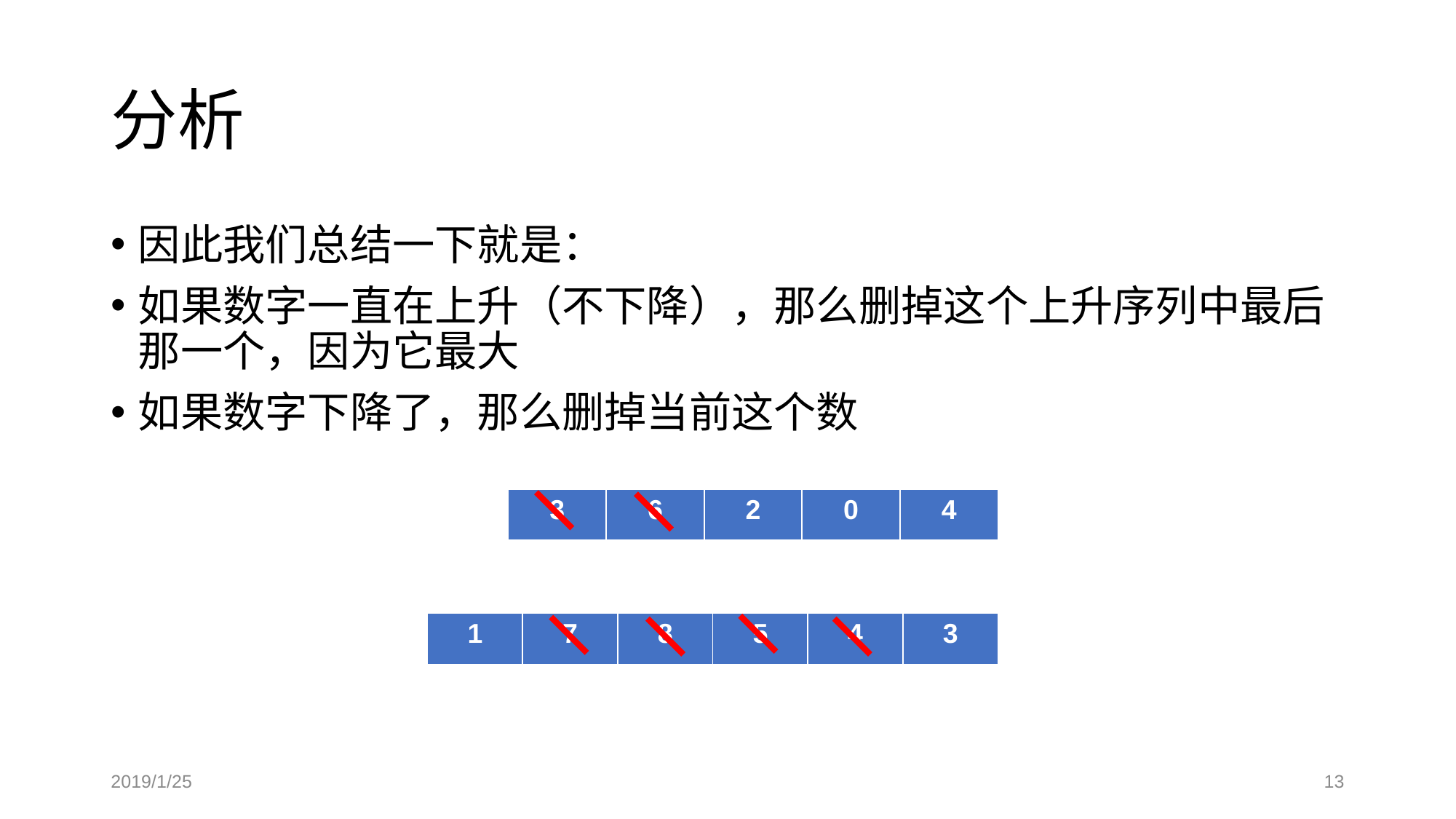

# 分析
因此我们总结一下就是：
如果数字一直在上升（不下降），那么删掉这个上升序列中最后那一个，因为它最大
如果数字下降了，那么删掉当前这个数
| 3 | 6 | 2 | 0 | 4 |
| --- | --- | --- | --- | --- |
| 1 | 7 | 8 | 5 | 4 | 3 |
| --- | --- | --- | --- | --- | --- |
2019/1/25
13